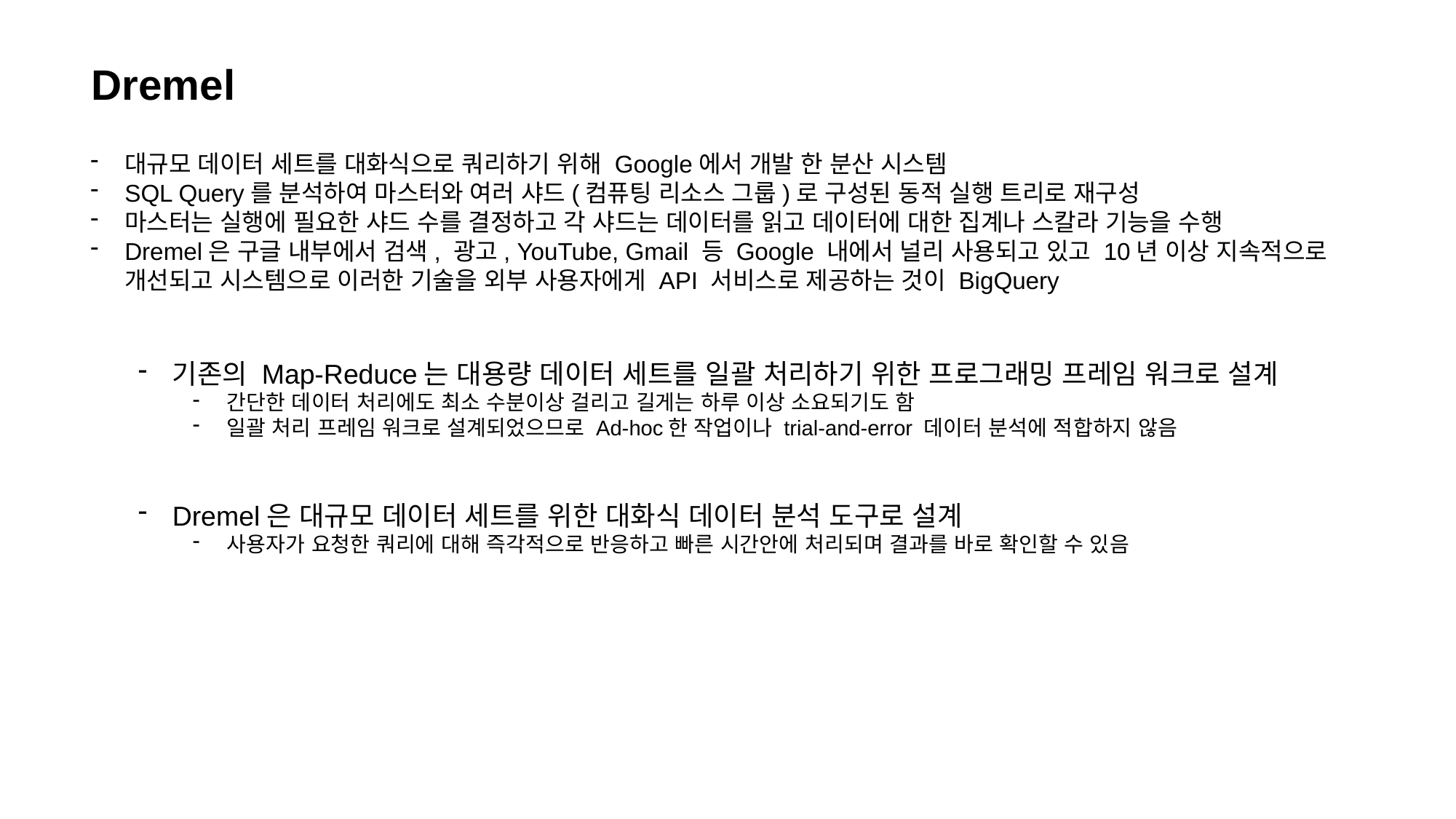

Dremel
대규모 데이터 세트를 대화식으로 쿼리하기 위해 Google에서 개발 한 분산 시스템
SQL Query를 분석하여 마스터와 여러 샤드(컴퓨팅 리소스 그룹)로 구성된 동적 실행 트리로 재구성
마스터는 실행에 필요한 샤드 수를 결정하고 각 샤드는 데이터를 읽고 데이터에 대한 집계나 스칼라 기능을 수행
Dremel은 구글 내부에서 검색, 광고, YouTube, Gmail 등 Google 내에서 널리 사용되고 있고 10년 이상 지속적으로 개선되고 시스템으로 이러한 기술을 외부 사용자에게 API 서비스로 제공하는 것이 BigQuery

기존의 Map-Reduce는 대용량 데이터 세트를 일괄 처리하기 위한 프로그래밍 프레임 워크로 설계
간단한 데이터 처리에도 최소 수분이상 걸리고 길게는 하루 이상 소요되기도 함
일괄 처리 프레임 워크로 설계되었으므로 Ad-hoc한 작업이나 trial-and-error 데이터 분석에 적합하지 않음

Dremel은 대규모 데이터 세트를 위한 대화식 데이터 분석 도구로 설계
사용자가 요청한 쿼리에 대해 즉각적으로 반응하고 빠른 시간안에 처리되며 결과를 바로 확인할 수 있음